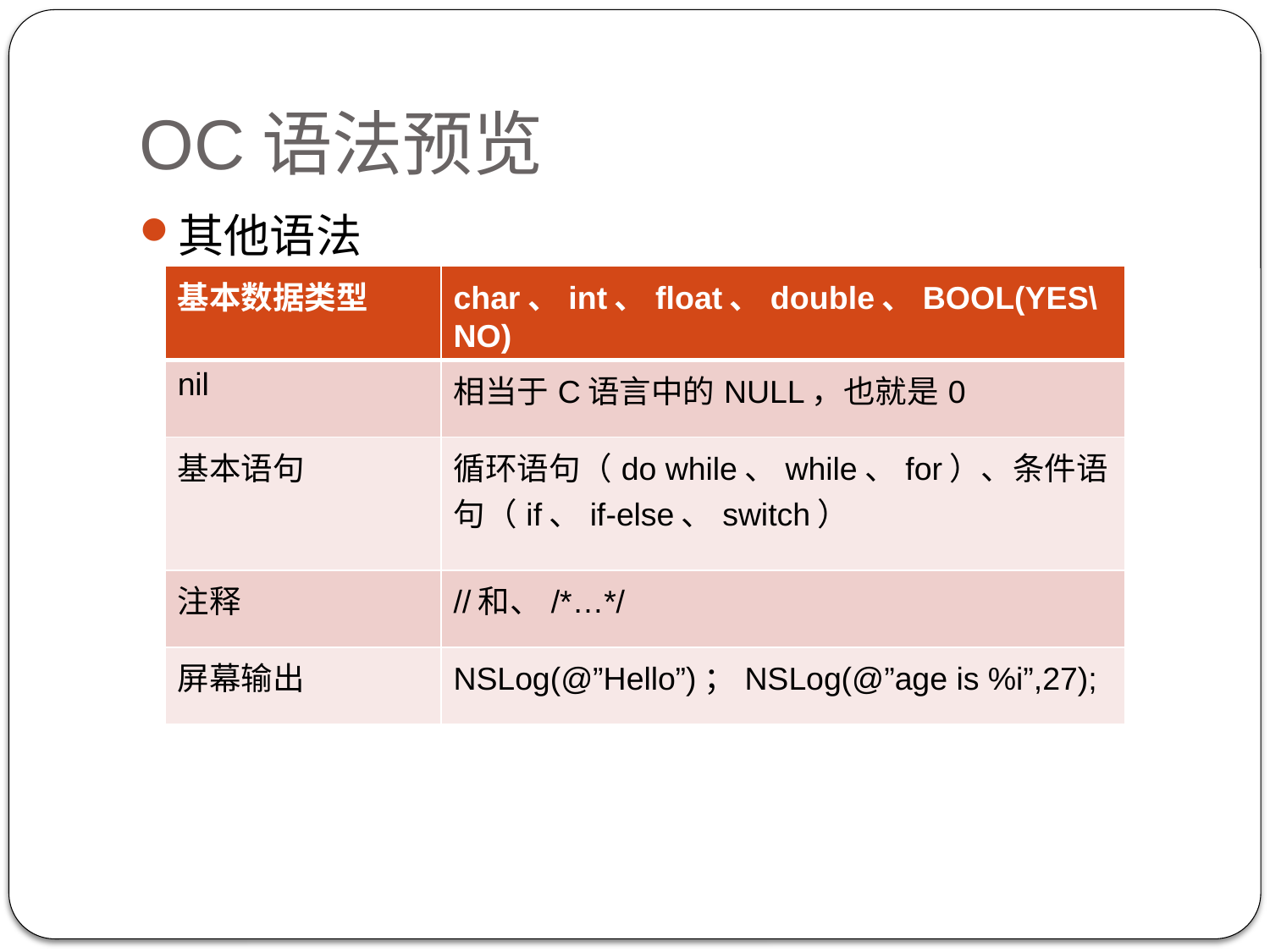

# OC语法预览
其他语法
| 基本数据类型 | char、int、float、double、BOOL(YES\NO) |
| --- | --- |
| nil | 相当于C语言中的NULL，也就是0 |
| 基本语句 | 循环语句（do while、while、for）、条件语句（if、if-else、switch） |
| 注释 | //和、/\*…\*/ |
| 屏幕输出 | NSLog(@”Hello”)；NSLog(@”age is %i”,27); |